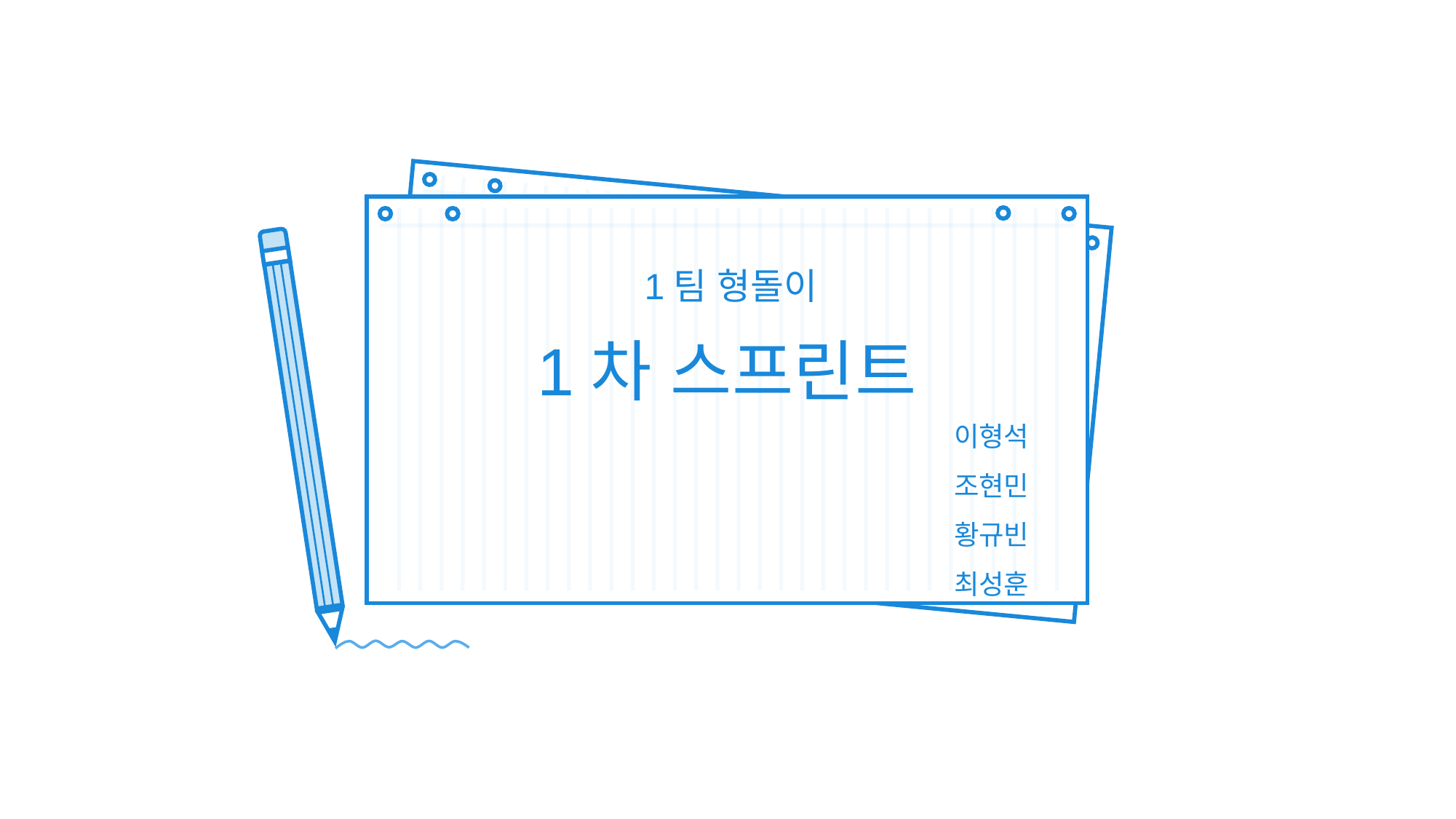

1팀 형돌이
1차 스프린트
이형석
조현민
황규빈
최성훈